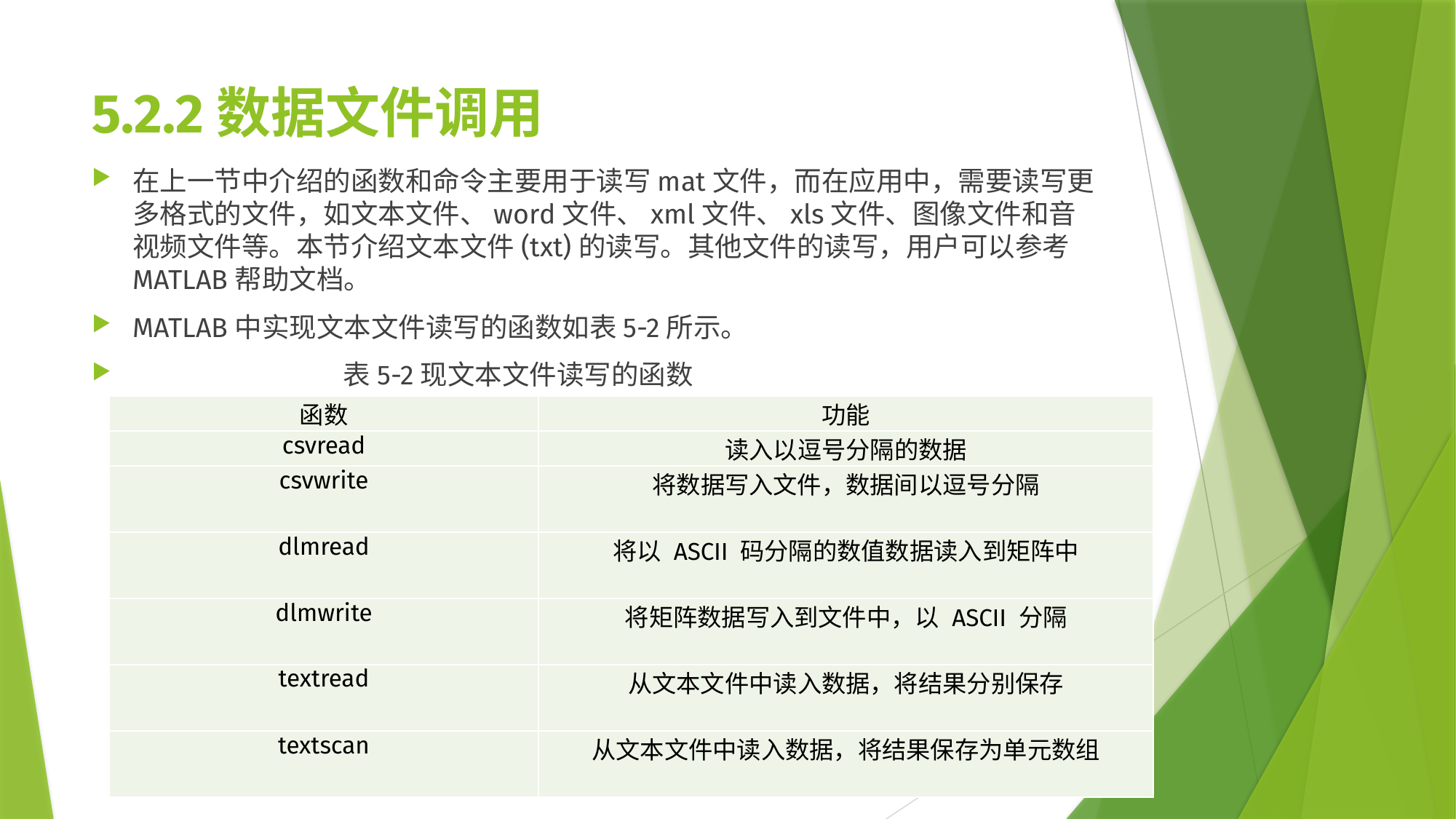

# 5.2.2数据文件调用
在上一节中介绍的函数和命令主要用于读写mat文件，而在应用中，需要读写更多格式的文件，如文本文件、word文件、xml文件、xls文件、图像文件和音视频文件等。本节介绍文本文件(txt)的读写。其他文件的读写，用户可以参考MATLAB帮助文档。
MATLAB中实现文本文件读写的函数如表5-2所示。
                                 表5-2现文本文件读写的函数

| 函数 | 功能 |
| --- | --- |
| csvread | 读入以逗号分隔的数据 |
| csvwrite | 将数据写入文件，数据间以逗号分隔 |
| dlmread | 将以 ASCII 码分隔的数值数据读入到矩阵中 |
| dlmwrite | 将矩阵数据写入到文件中，以 ASCII 分隔 |
| textread | 从文本文件中读入数据，将结果分别保存 |
| textscan | 从文本文件中读入数据，将结果保存为单元数组 |